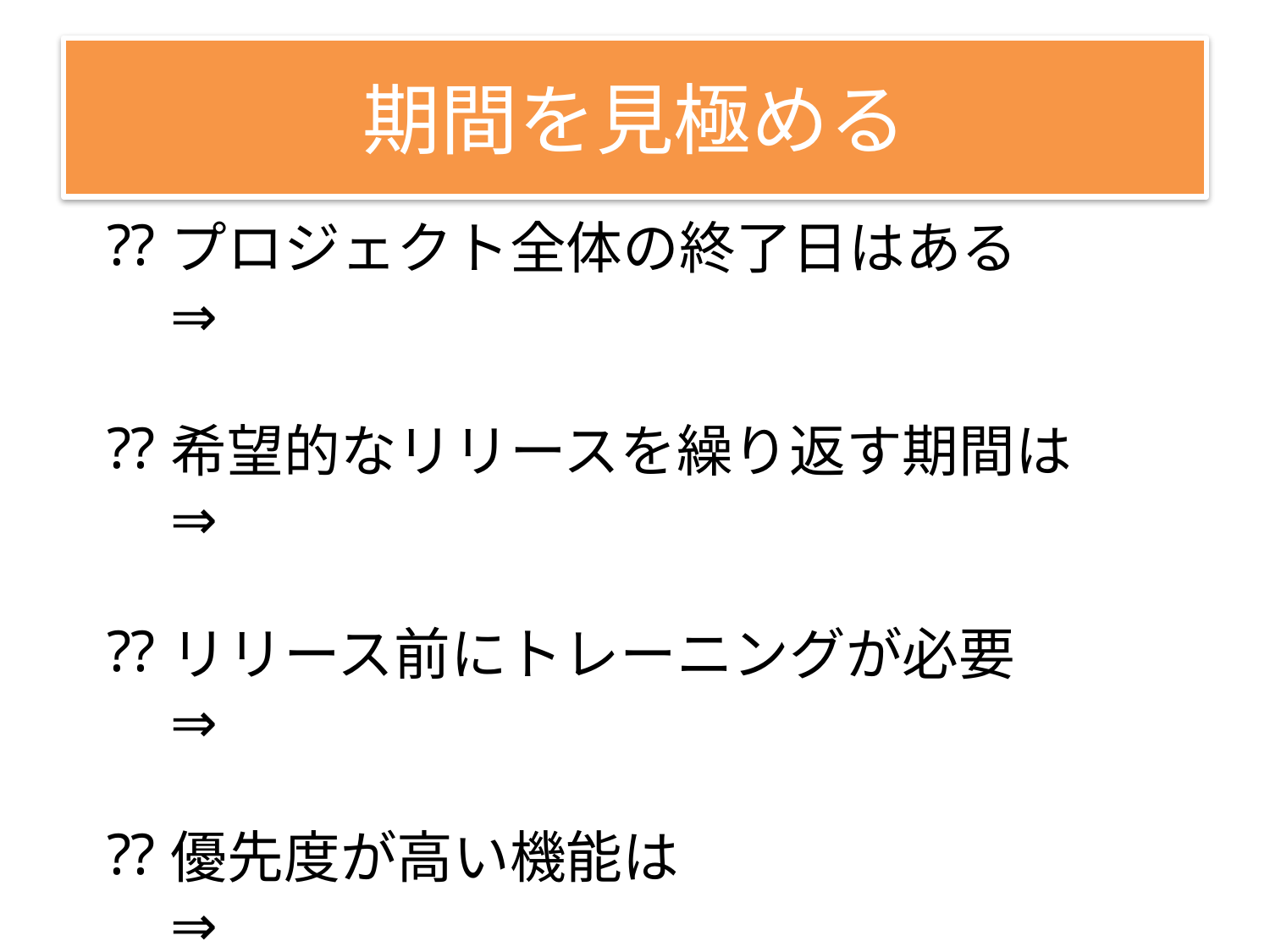

# 期間を見極める
プロジェクト全体の終了日はある
⇒

希望的なリリースを繰り返す期間は
⇒

リリース前にトレーニングが必要
⇒

優先度が高い機能は
⇒